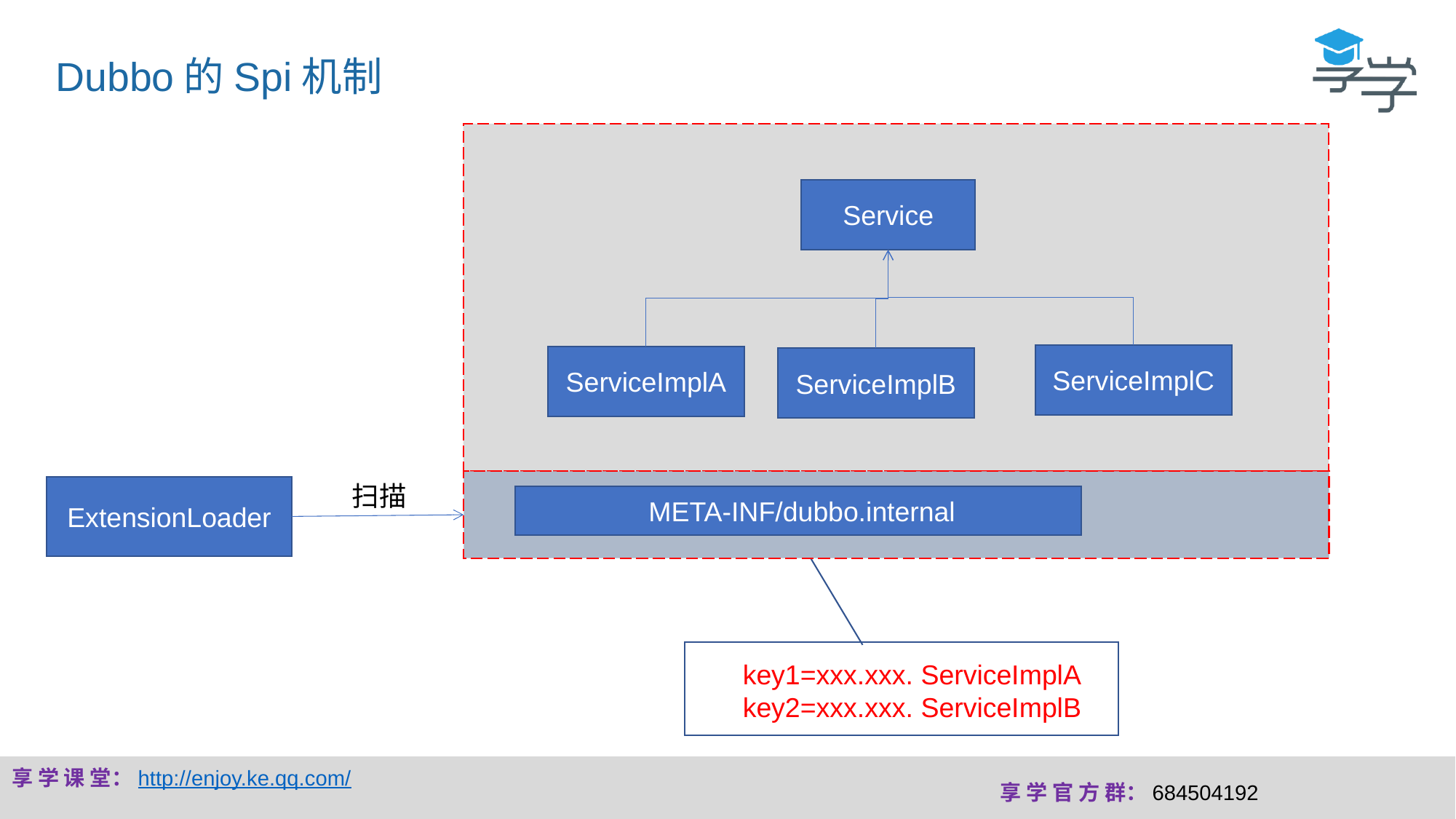

Dubbo的Spi机制

Service
ServiceImplC
ServiceImplA
ServiceImplB

扫描
ExtensionLoader
 META-INF/dubbo.internal

key1=xxx.xxx. ServiceImplA
key2=xxx.xxx. ServiceImplB